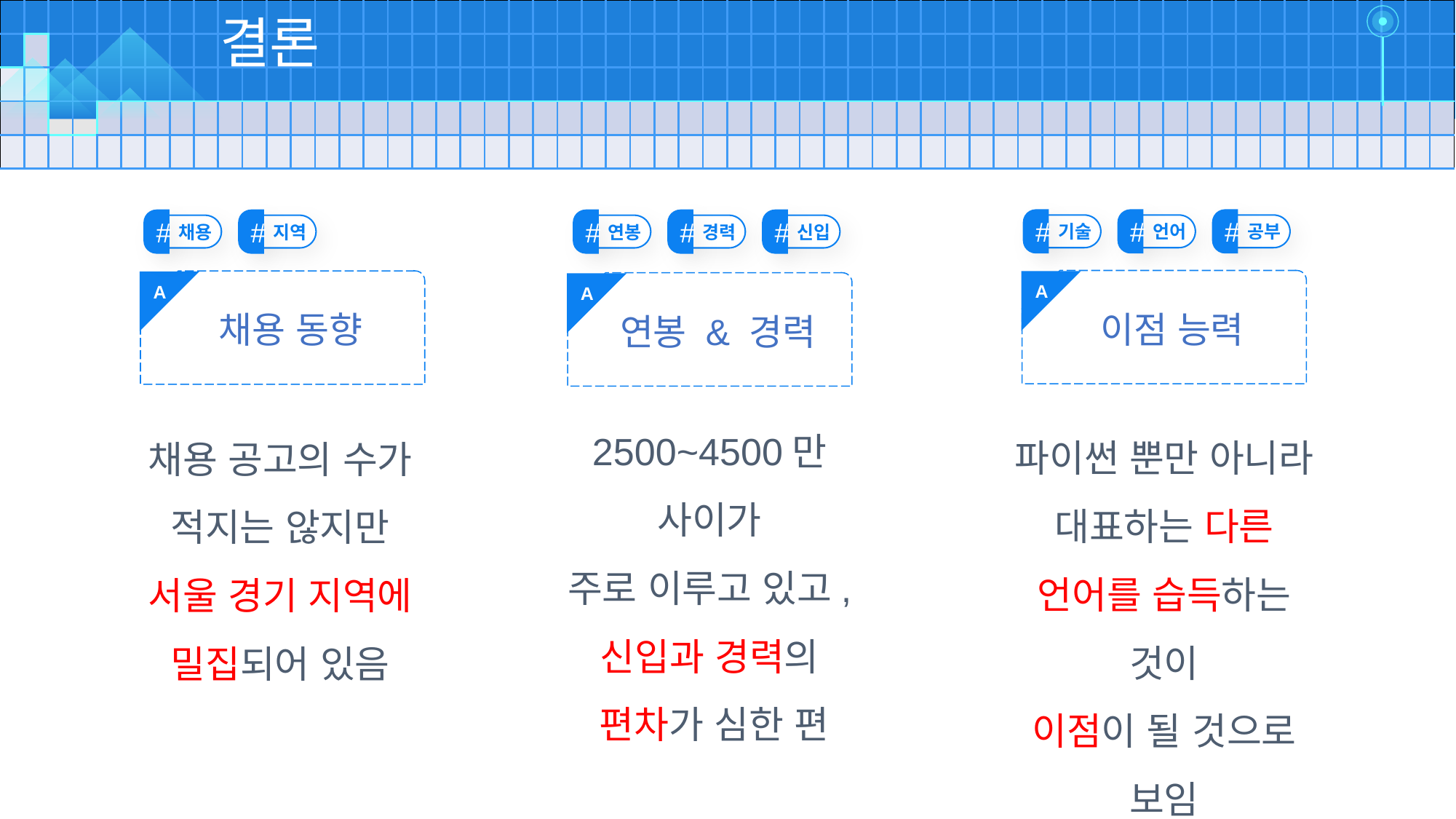

|  |  |  |  |  |  |  |  |  |  |  |  |  |  |  |  |  |  |  |  |  |  |  |  |  |  |  |  |  |  |  |  |  |  |  |  |  |  |  |  |  |  |  |  |  |  |  |  |  |  |  |  |  |  |  |  |  |  |  |  |
| --- | --- | --- | --- | --- | --- | --- | --- | --- | --- | --- | --- | --- | --- | --- | --- | --- | --- | --- | --- | --- | --- | --- | --- | --- | --- | --- | --- | --- | --- | --- | --- | --- | --- | --- | --- | --- | --- | --- | --- | --- | --- | --- | --- | --- | --- | --- | --- | --- | --- | --- | --- | --- | --- | --- | --- | --- | --- | --- | --- |
|  |  |  |  |  |  |  |  |  |  |  |  |  |  |  |  |  |  |  |  |  |  |  |  |  |  |  |  |  |  |  |  |  |  |  |  |  |  |  |  |  |  |  |  |  |  |  |  |  |  |  |  |  |  |  |  |  |  |  |  |
|  |  |  |  |  |  |  |  |  |  |  |  |  |  |  |  |  |  |  |  |  |  |  |  |  |  |  |  |  |  |  |  |  |  |  |  |  |  |  |  |  |  |  |  |  |  |  |  |  |  |  |  |  |  |  |  |  |  |  |  |
|  |  |  |  |  |  |  |  |  |  |  |  |  |  |  |  |  |  |  |  |  |  |  |  |  |  |  |  |  |  |  |  |  |  |  |  |  |  |  |  |  |  |  |  |  |  |  |  |  |  |  |  |  |  |  |  |  |  |  |  |
|  |  |  |  |  |  |  |  |  |  |  |  |  |  |  |  |  |  |  |  |  |  |  |  |  |  |  |  |  |  |  |  |  |  |  |  |  |  |  |  |  |  |  |  |  |  |  |  |  |  |  |  |  |  |  |  |  |  |  |  |
결론

공부
#

언어
#

기술
#

신입
#

지역
#

경력
#

채용
#

연봉
#

A
A
A
이점 능력

A
채용 동향

연봉 & 경력

A
A
2500~4500만 사이가
주로 이루고 있고,
신입과 경력의
 편차가 심한 편
파이썬 뿐만 아니라 대표하는 다른 언어를 습득하는 것이
이점이 될 것으로
보임
채용 공고의 수가 적지는 않지만
서울 경기 지역에 밀집되어 있음